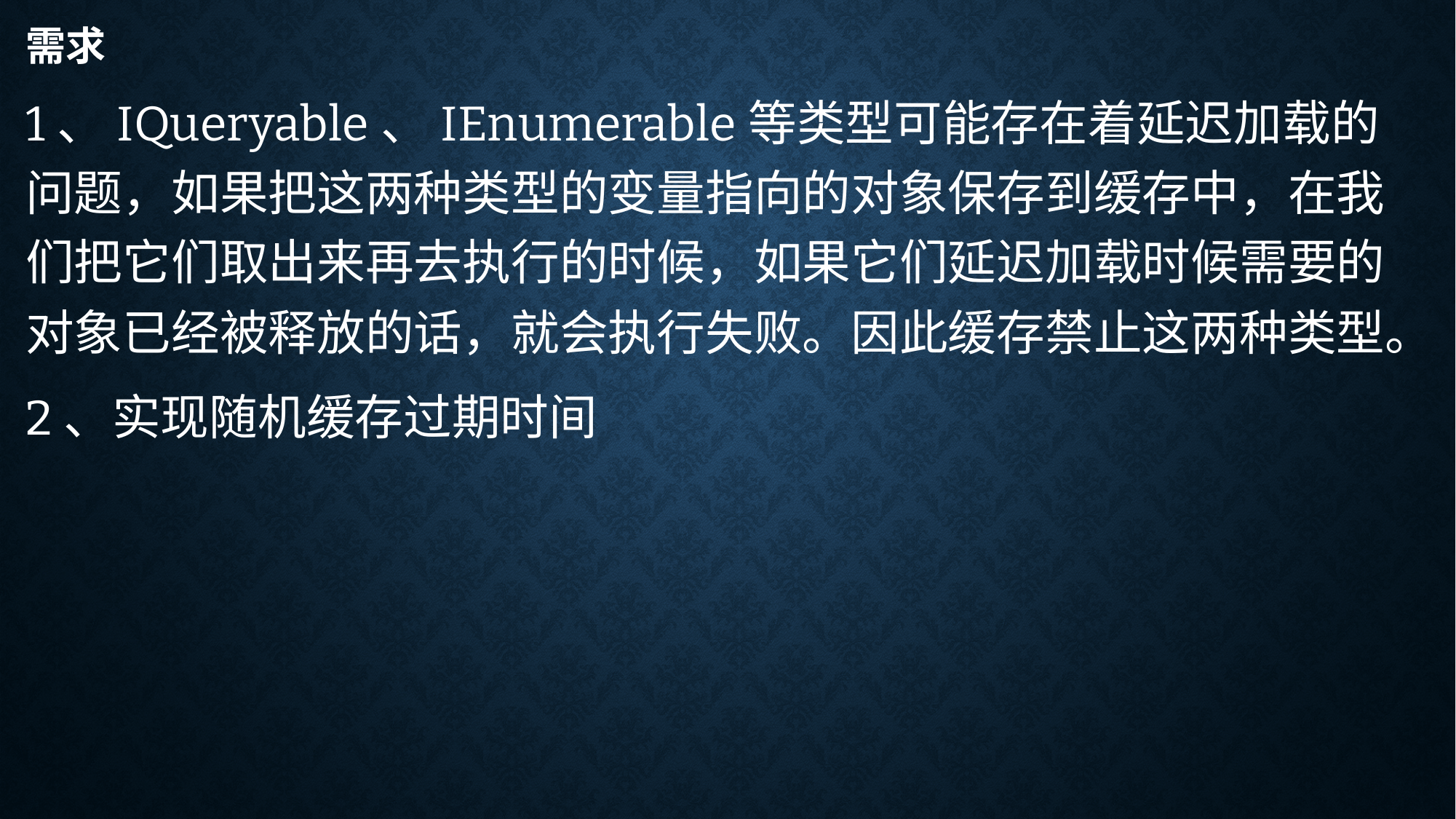

# 需求
1、IQueryable、IEnumerable等类型可能存在着延迟加载的问题，如果把这两种类型的变量指向的对象保存到缓存中，在我们把它们取出来再去执行的时候，如果它们延迟加载时候需要的对象已经被释放的话，就会执行失败。因此缓存禁止这两种类型。
2、实现随机缓存过期时间